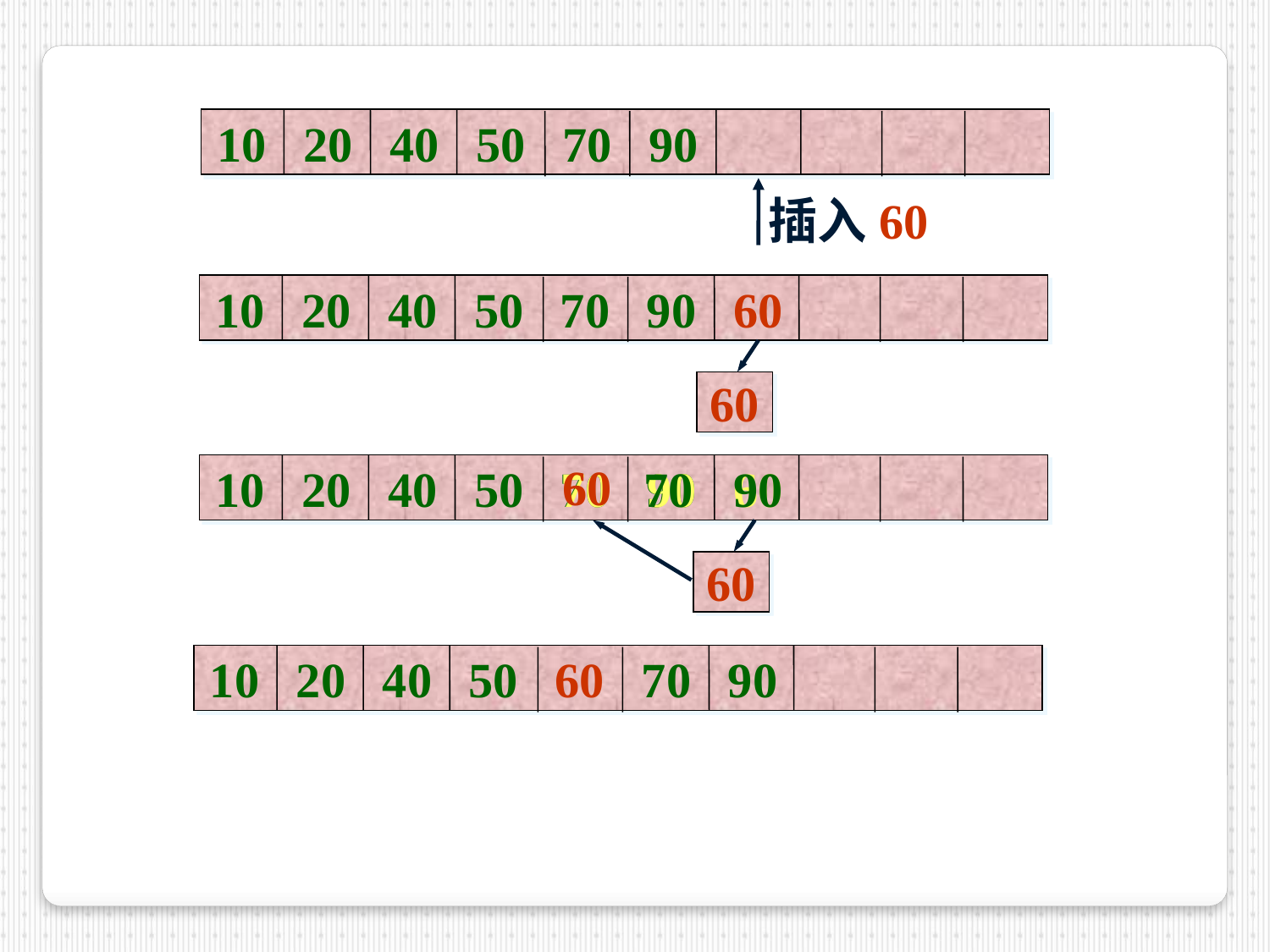

10   20   40   50   70   90

插入60
10   20   40   50   70   90   60

60
60
10   20   40   50   70   90   60

60
70
70
90
90

10   20   40   50   60   70   90